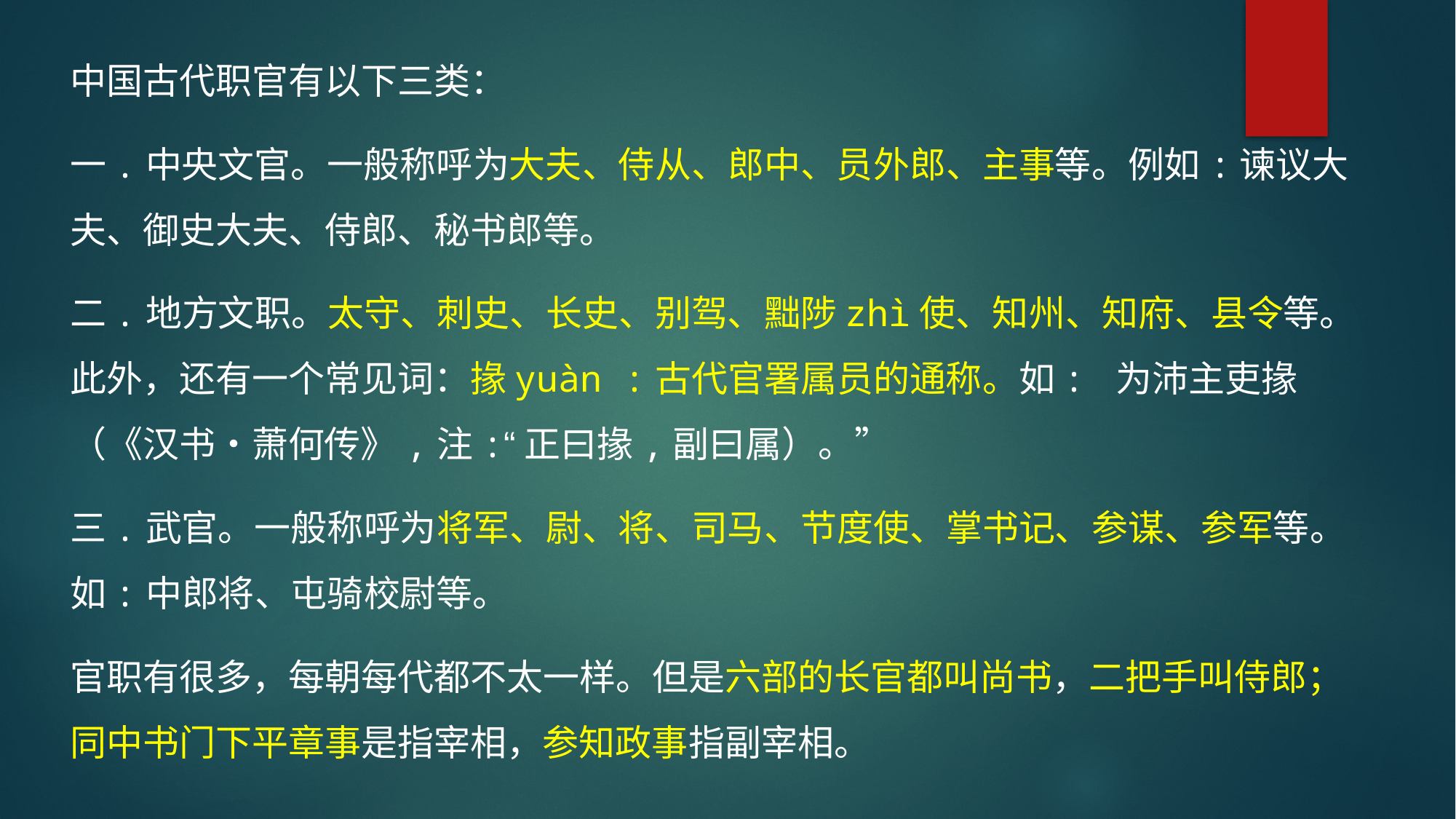

中国古代职官有以下三类：
一.中央文官。一般称呼为大夫、侍从、郎中、员外郎、主事等。例如:谏议大夫、御史大夫、侍郎、秘书郎等。
二.地方文职。太守、刺史、长史、别驾、黜陟zhì使、知州、知府、县令等。此外，还有一个常见词：掾yuàn :古代官署属员的通称。如: 为沛主吏掾（《汉书•萧何传》,注:“正曰掾,副曰属）。”
三.武官。一般称呼为将军、尉、将、司马、节度使、掌书记、参谋、参军等。如:中郎将、屯骑校尉等。
官职有很多，每朝每代都不太一样。但是六部的长官都叫尚书，二把手叫侍郎；同中书门下平章事是指宰相，参知政事指副宰相。